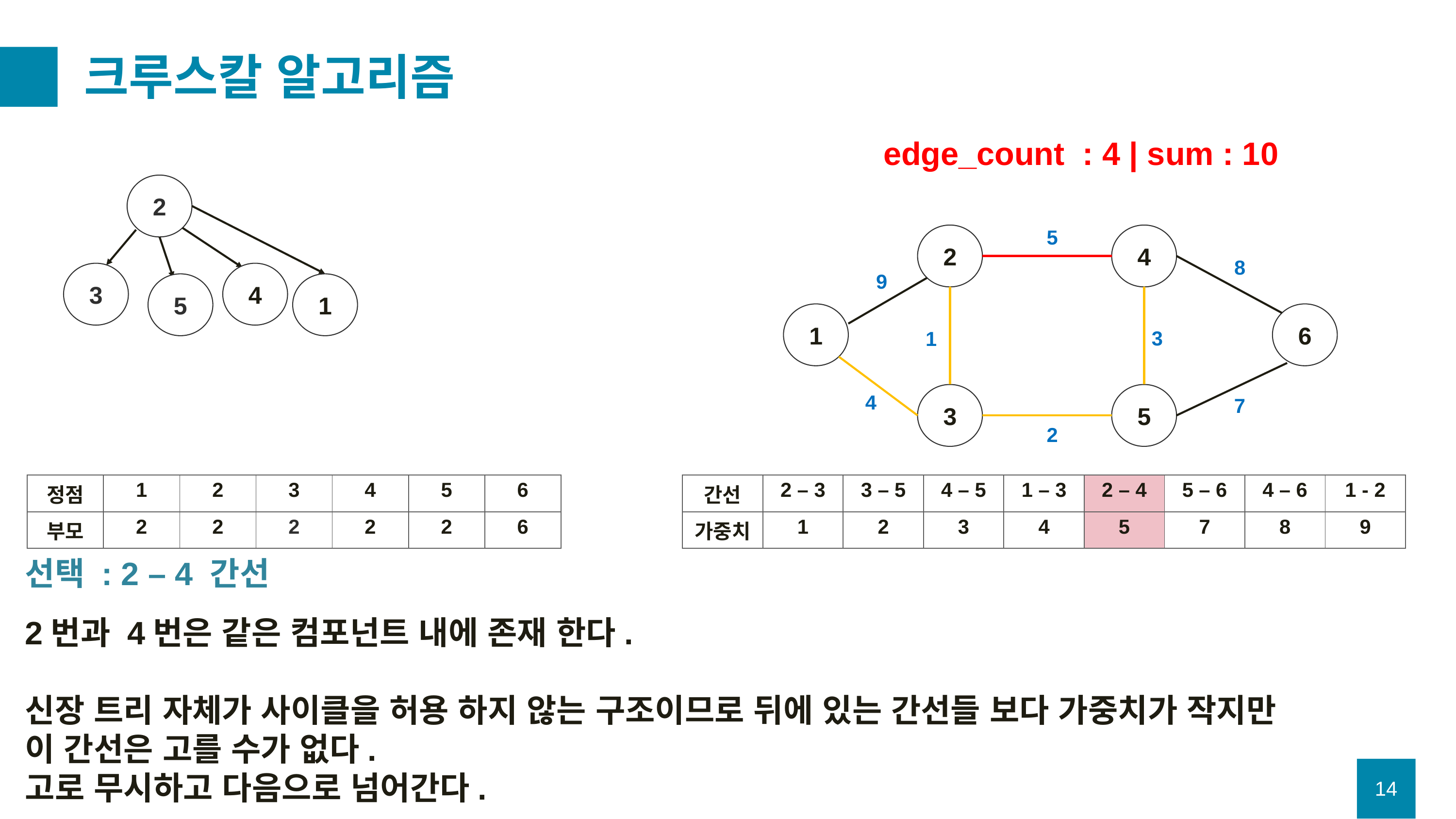

# 크루스칼 알고리즘
edge_count  : 4 | sum : 10
2
5
2
4
8
3
4
9
5
1
1
6
3
1
3
5
4
7
2
| 정점 | 1 | 2 | 3 | 4 | 5 | 6 |
| --- | --- | --- | --- | --- | --- | --- |
| 부모 | 2 | 2 | 2 | 2 | 2 | 6 |
| 간선 | 2 – 3 | 3 – 5 | 4 – 5 | 1 – 3 | 2 – 4 | 5 – 6 | 4 – 6 | 1 - 2 |
| --- | --- | --- | --- | --- | --- | --- | --- | --- |
| 가중치 | 1 | 2 | 3 | 4 | 5 | 7 | 8 | 9 |
선택 : 2 – 4 간선
2번과 4번은 같은 컴포넌트 내에 존재 한다.

신장 트리 자체가 사이클을 허용 하지 않는 구조이므로 뒤에 있는 간선들 보다 가중치가 작지만
이 간선은 고를 수가 없다.
고로 무시하고 다음으로 넘어간다.
14